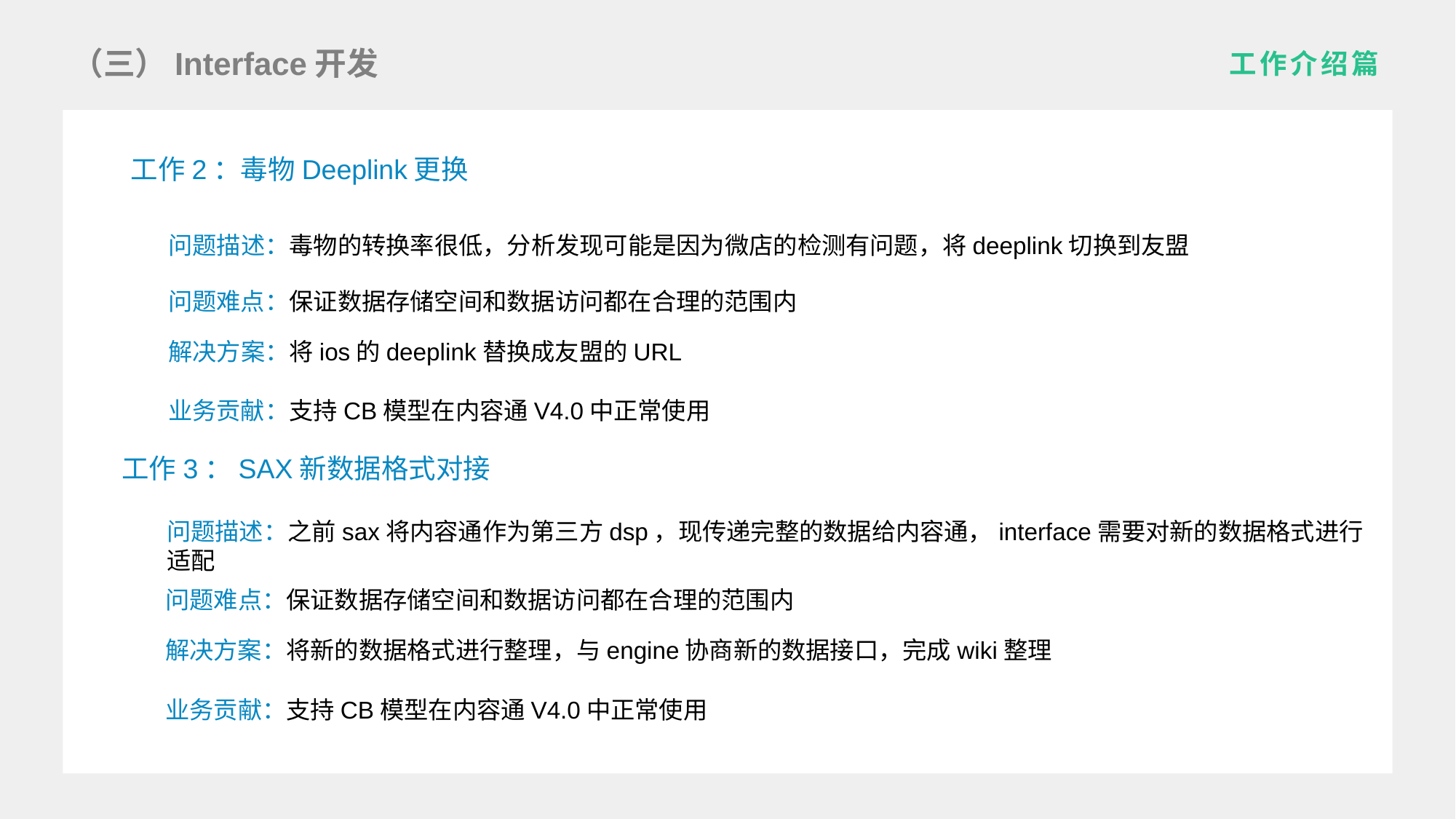

# （三）Interface开发
工作介绍篇
工作2：毒物Deeplink更换
问题描述：毒物的转换率很低，分析发现可能是因为微店的检测有问题，将deeplink切换到友盟
问题难点：保证数据存储空间和数据访问都在合理的范围内
解决方案：将ios的deeplink替换成友盟的URL
业务贡献：支持CB模型在内容通V4.0中正常使用
工作3：SAX新数据格式对接
问题描述：之前sax将内容通作为第三方dsp，现传递完整的数据给内容通，interface需要对新的数据格式进行适配
问题难点：保证数据存储空间和数据访问都在合理的范围内
解决方案：将新的数据格式进行整理，与engine协商新的数据接口，完成wiki整理
业务贡献：支持CB模型在内容通V4.0中正常使用